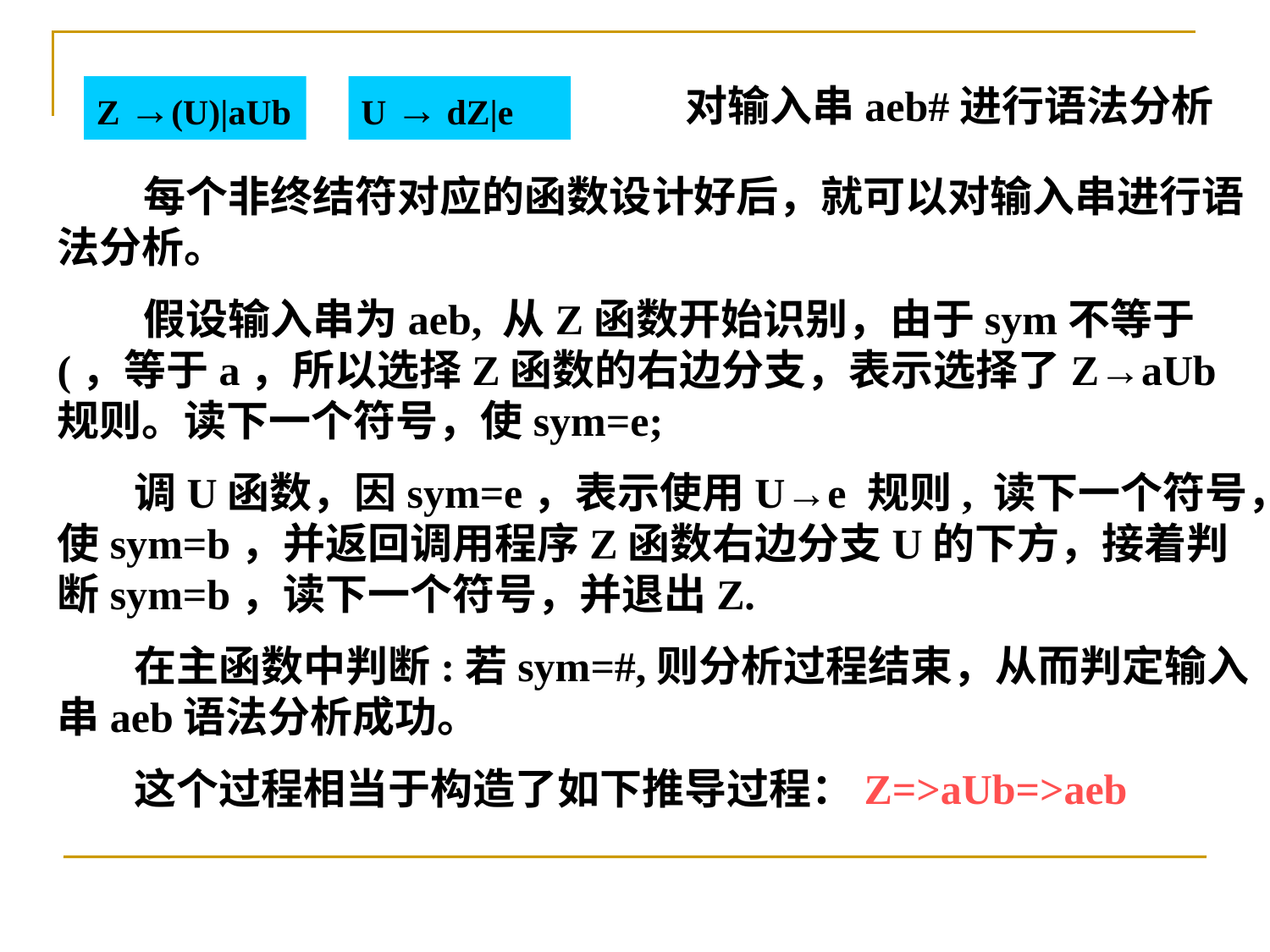

对输入串aeb#进行语法分析
Z →(U)|aUb
U → dZ|e
        每个非终结符对应的函数设计好后，就可以对输入串进行语法分析。
        假设输入串为aeb, 从Z函数开始识别，由于sym不等于(，等于a，所以选择Z函数的右边分支，表示选择了Z→aUb规则。读下一个符号，使sym=e;
       调U函数，因sym=e，表示使用U→e 规则, 读下一个符号，使sym=b，并返回调用程序Z函数右边分支U的下方，接着判断sym=b，读下一个符号，并退出Z.
       在主函数中判断:若sym=#,则分析过程结束，从而判定输入串aeb语法分析成功。
       这个过程相当于构造了如下推导过程：Z=>aUb=>aeb
101